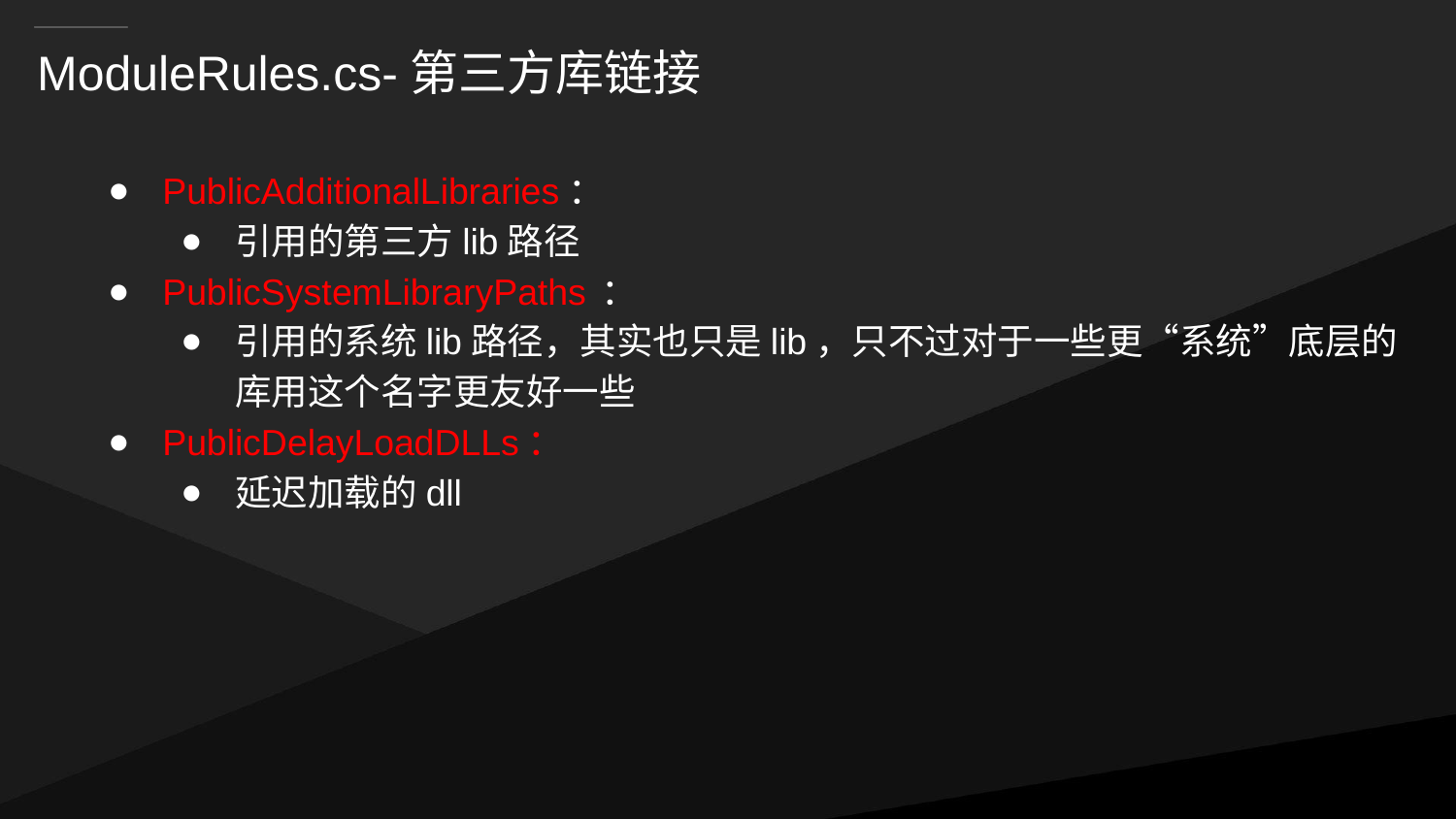

# ModuleRules.cs-第三方库链接

PublicAdditionalLibraries：
引用的第三方lib路径
PublicSystemLibraryPaths ：
引用的系统lib路径，其实也只是lib，只不过对于一些更“系统”底层的库用这个名字更友好一些
PublicDelayLoadDLLs：
延迟加载的dll